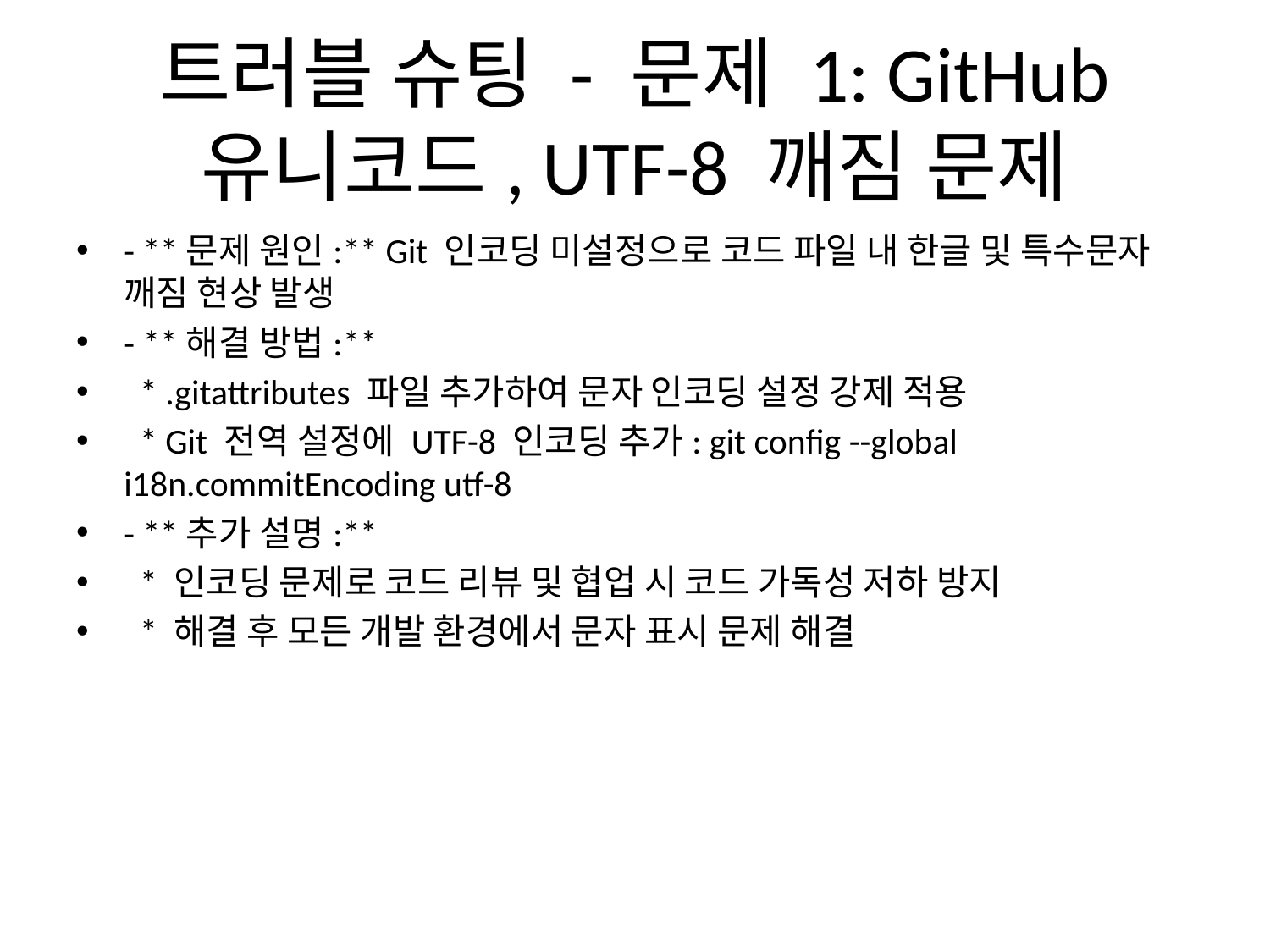

# 트러블 슈팅 - 문제 1: GitHub 유니코드, UTF-8 깨짐 문제
- **문제 원인:** Git 인코딩 미설정으로 코드 파일 내 한글 및 특수문자 깨짐 현상 발생
- **해결 방법:**
  * .gitattributes 파일 추가하여 문자 인코딩 설정 강제 적용
  * Git 전역 설정에 UTF-8 인코딩 추가: git config --global i18n.commitEncoding utf-8
- **추가 설명:**
  * 인코딩 문제로 코드 리뷰 및 협업 시 코드 가독성 저하 방지
  * 해결 후 모든 개발 환경에서 문자 표시 문제 해결